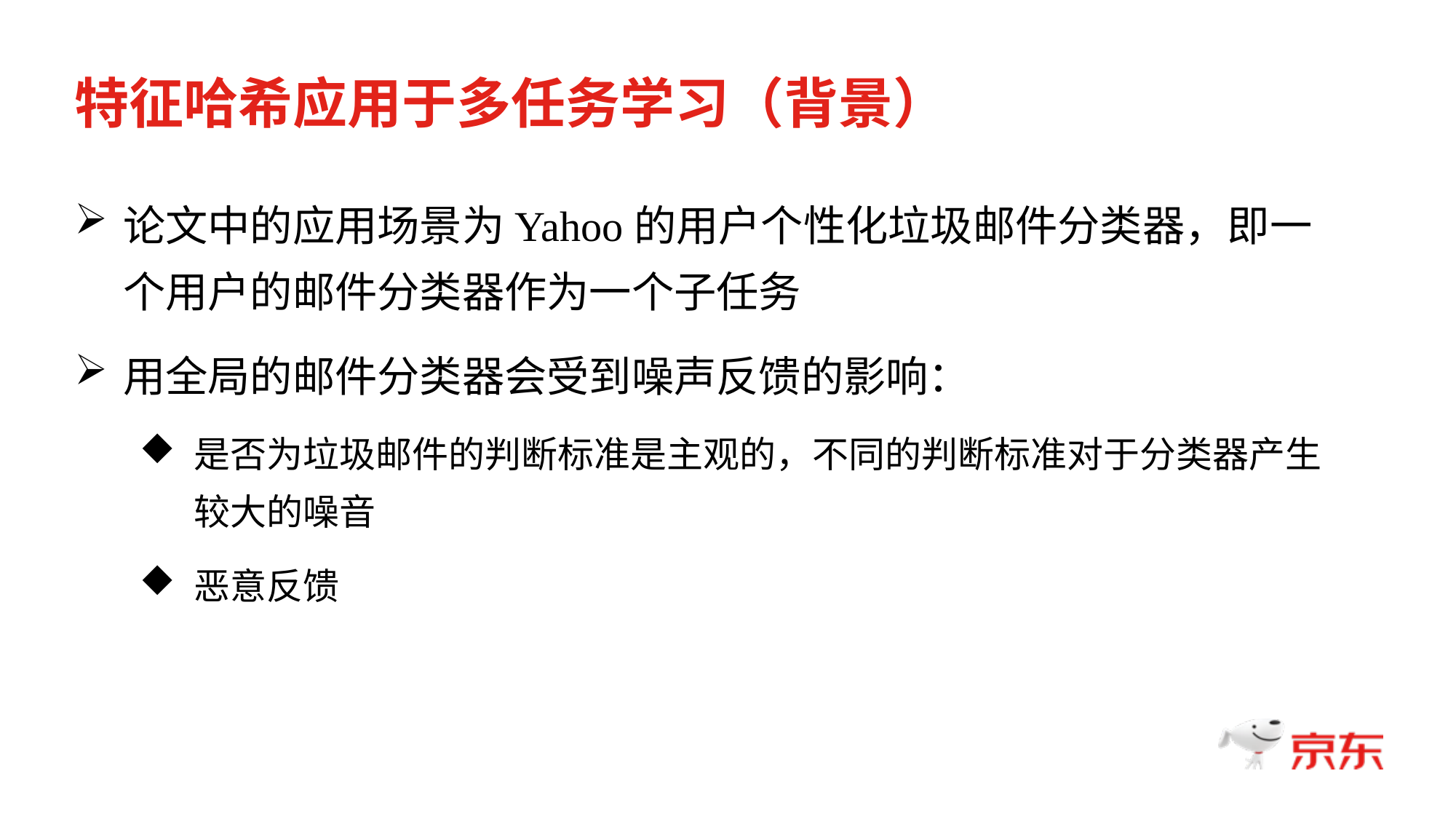

特征哈希应用于多任务学习（背景）

论文中的应用场景为Yahoo的用户个性化垃圾邮件分类器，即一个用户的邮件分类器作为一个子任务
用全局的邮件分类器会受到噪声反馈的影响：
是否为垃圾邮件的判断标准是主观的，不同的判断标准对于分类器产生较大的噪音
恶意反馈